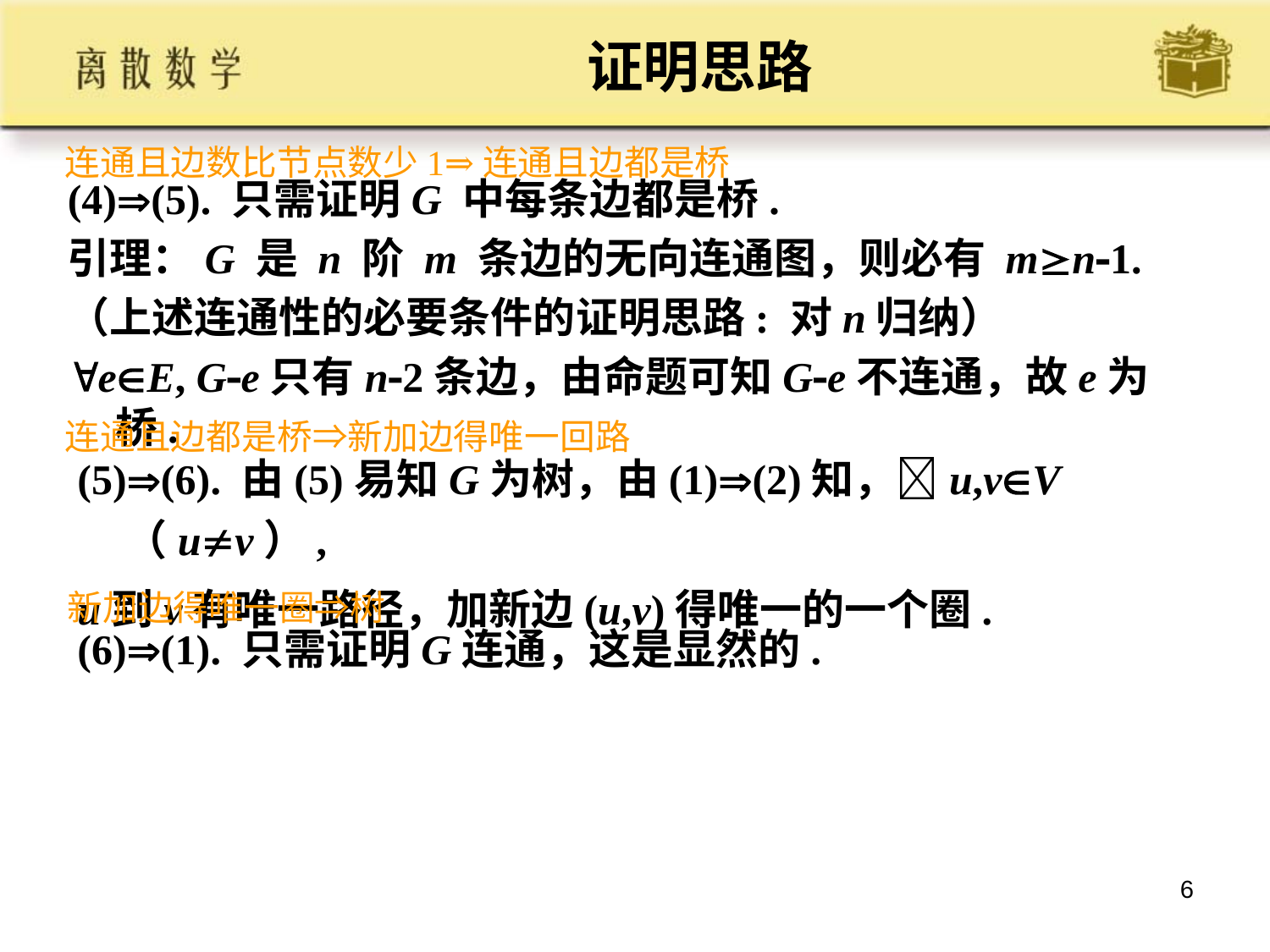

# 证明思路
连通且边数比节点数少1⇒连通且边都是桥
(4)⇒(5). 只需证明G 中每条边都是桥.
引理：G 是 n 阶 m 条边的无向连通图，则必有 m≥n−1.
（上述连通性的必要条件的证明思路: 对n归纳）
∀e∈E, G−e只有n−2条边，由命题可知G−e不连通，故e为桥.
连通且边都是桥⇒新加边得唯一回路
(5)⇒(6). 由(5)易知G为树，由(1)⇒(2)知，∀u,v∈V（u≠v）,
u到v有唯一路径，加新边(u,v)得唯一的一个圈.
新加边得唯一圈⇒树
(6)⇒(1). 只需证明G连通，这是显然的.
6